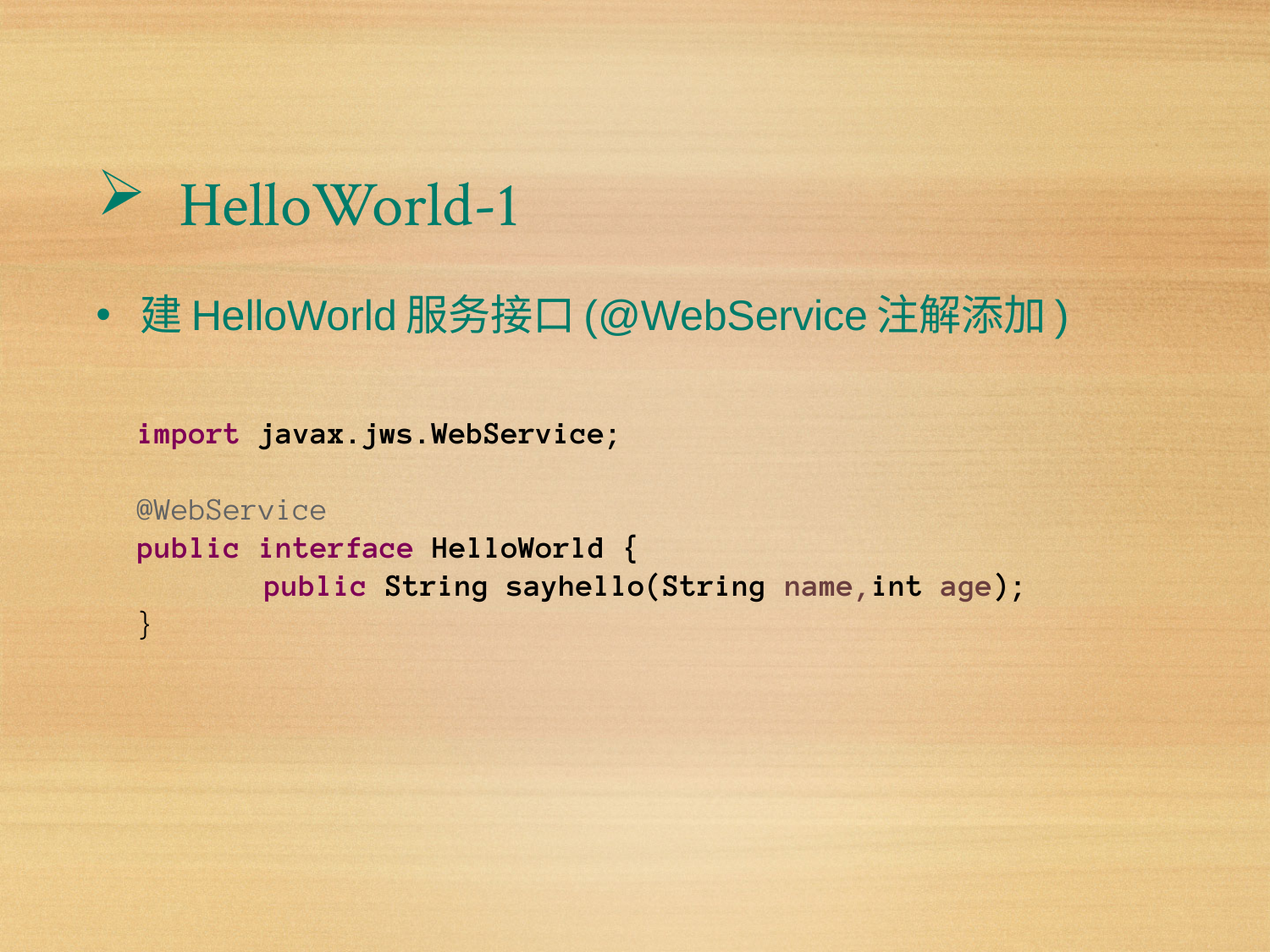

HelloWorld-1
建HelloWorld服务接口(@WebService注解添加)

import javax.jws.WebService;

@WebService
public interface HelloWorld {
	public String sayhello(String name,int age);
}